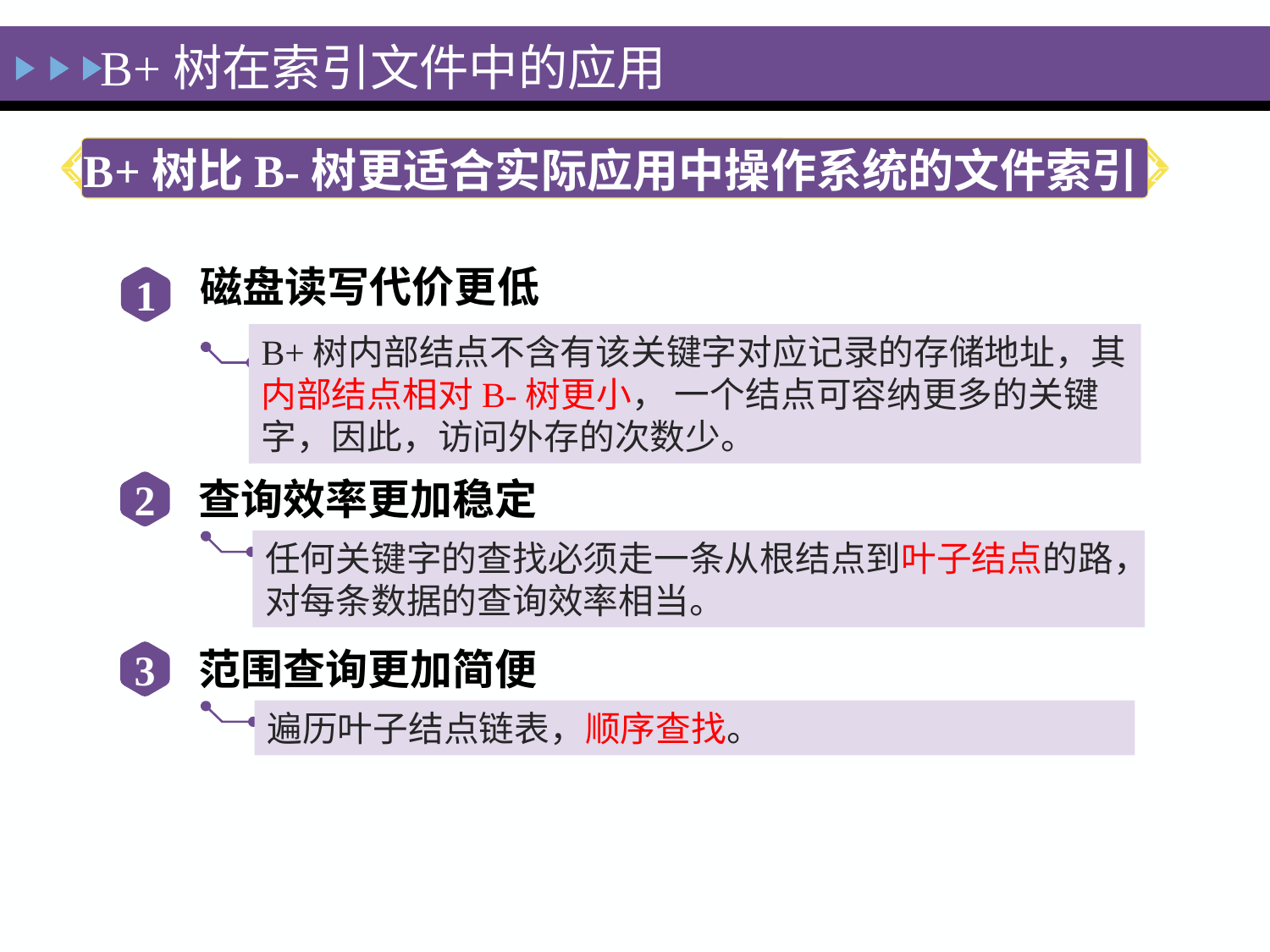

B+树在索引文件中的应用
B+树比B-树更适合实际应用中操作系统的文件索引

磁盘读写代价更低

1
B+树内部结点不含有该关键字对应记录的存储地址，其内部结点相对B-树更小， 一个结点可容纳更多的关键字，因此，访问外存的次数少。

查询效率更加稳定

2
任何关键字的查找必须走一条从根结点到叶子结点的路，对每条数据的查询效率相当。

范围查询更加简便

3
遍历叶子结点链表，顺序查找。